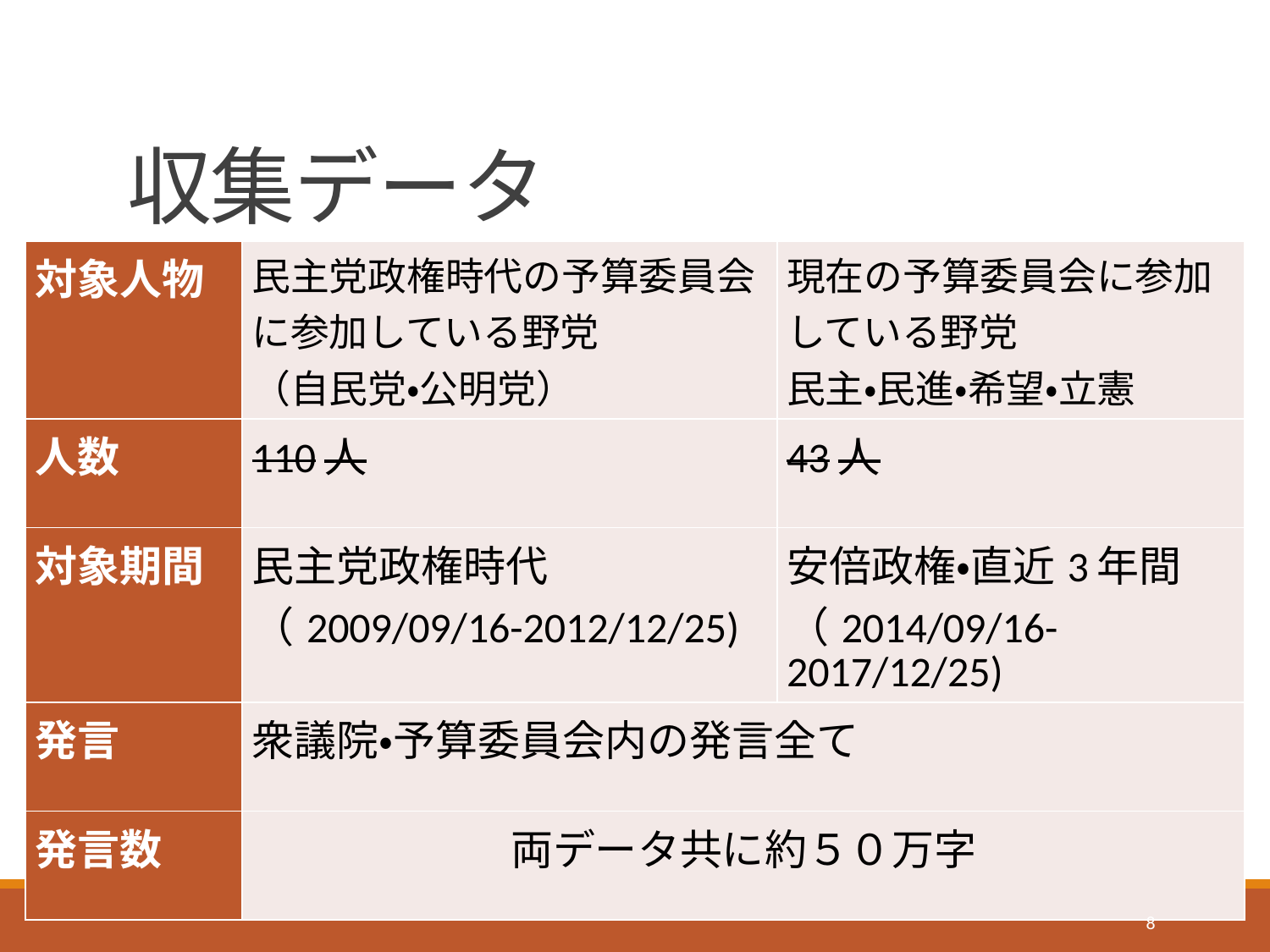

# 収集データ
| 対象人物 | 民主党政権時代の予算委員会に参加している野党 （自民党・公明党） | 現在の予算委員会に参加している野党 民主・民進・希望・立憲 |
| --- | --- | --- |
| 人数 | 110人 | 43人 |
| 対象期間 | 民主党政権時代 （2009/09/16-2012/12/25) | 安倍政権・直近3年間 （2014/09/16-2017/12/25) |
| 発言 | 衆議院・予算委員会内の発言全て |  |
| 発言数 | 両データ共に約５０万字 |  |
8